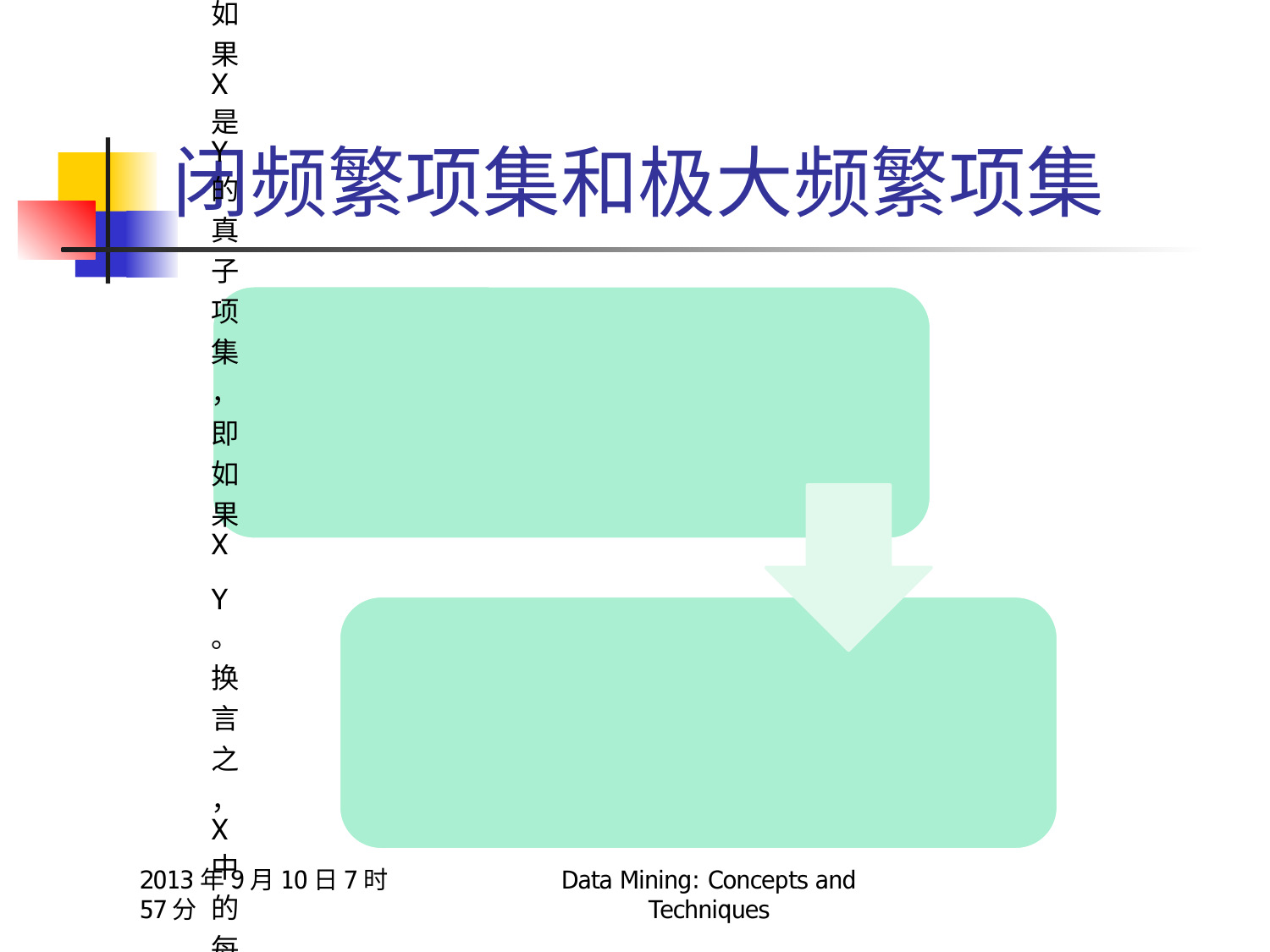

# 闭频繁项集和极大频繁项集

2013年9月10日7时57分
Data Mining: Concepts and Techniques